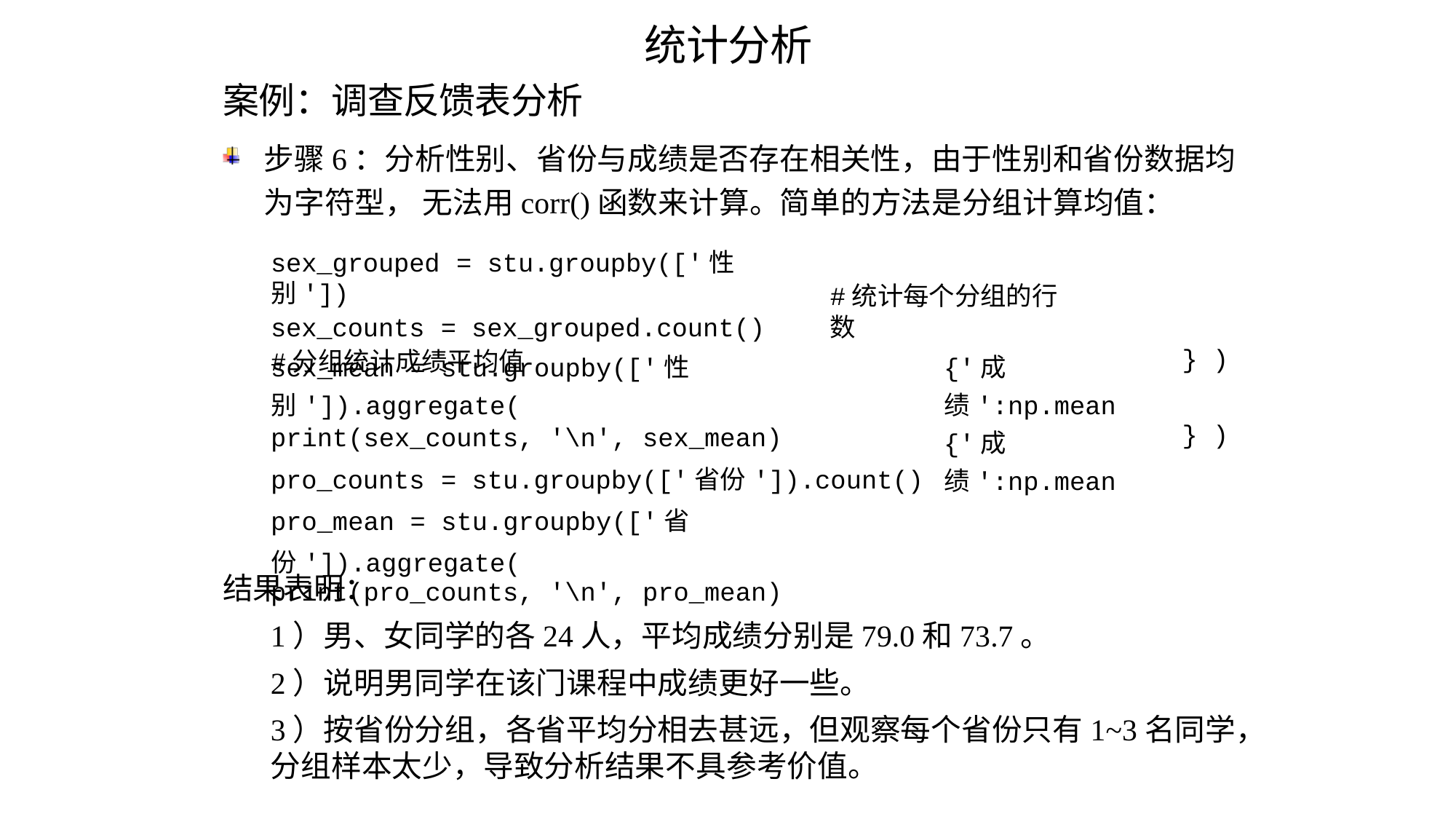

统计分析
# 案例：调查反馈表分析
步骤6：分析性别、省份与成绩是否存在相关性，由于性别和省份数据均为字符型， 无法用corr()函数来计算。简单的方法是分组计算均值：

sex_grouped = stu.groupby(['性别'])
sex_counts = sex_grouped.count()
#分组统计成绩平均值
#统计每个分组的行数
| sex\_mean = stu.groupby(['性别']).aggregate( | {'成绩':np.mean | } | ) |
| --- | --- | --- | --- |
| print(sex\_counts, '\n', sex\_mean) pro\_counts = stu.groupby(['省份']).count() pro\_mean = stu.groupby(['省份']).aggregate( | {'成绩':np.mean | } | ) |
| print(pro\_counts, '\n', pro\_mean) |  |  |  |
结果表明：

1）男、女同学的各24人，平均成绩分别是79.0和73.7。

2）说明男同学在该门课程中成绩更好一些。

3）按省份分组，各省平均分相去甚远，但观察每个省份只有1~3名同学，分组样本太少，导致分析结果不具参考价值。